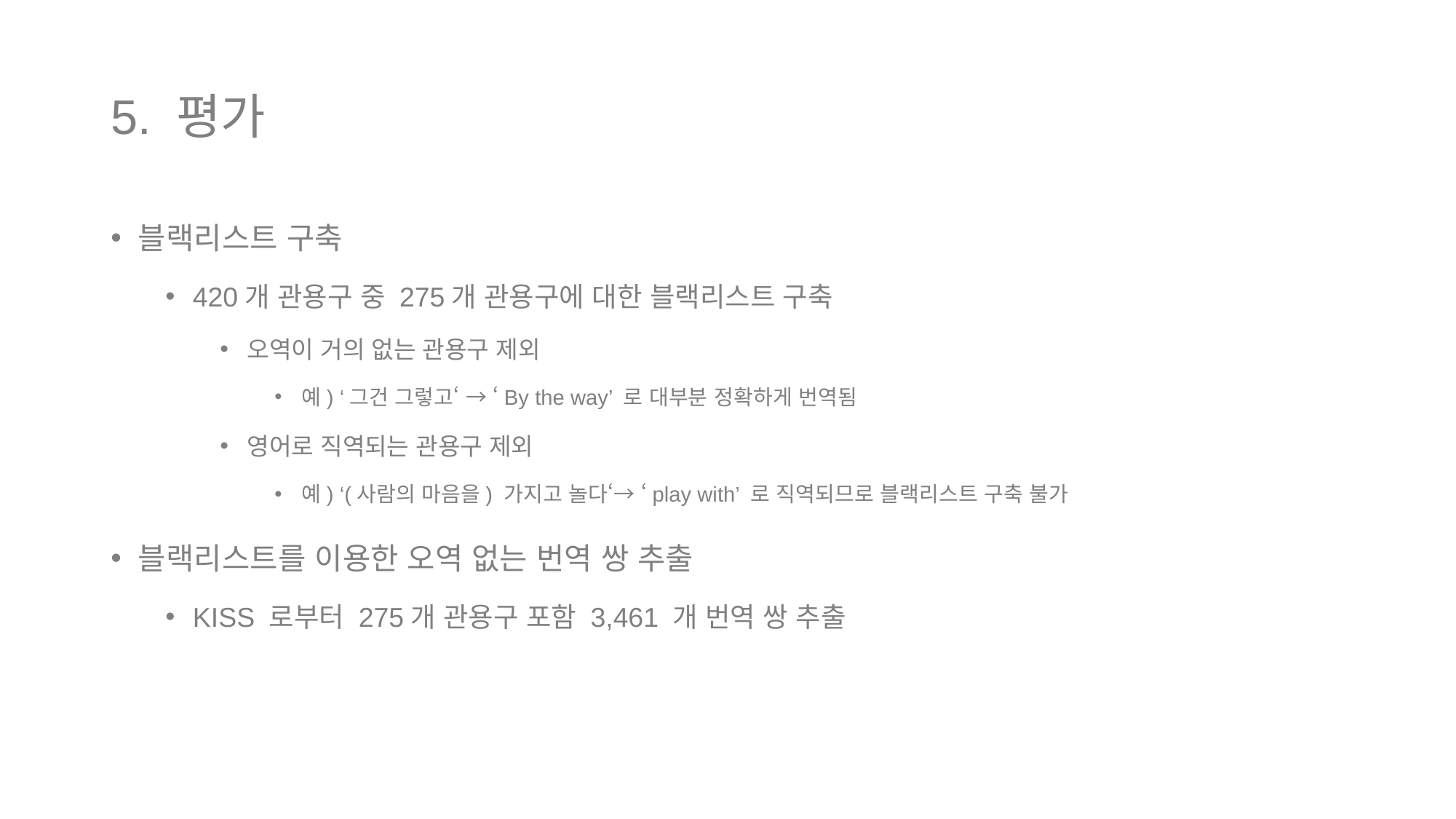

# 5. 평가
블랙리스트 구축
420개 관용구 중 275개 관용구에 대한 블랙리스트 구축
오역이 거의 없는 관용구 제외
예) ‘그건 그렇고‘ → ‘By the way’ 로 대부분 정확하게 번역됨
영어로 직역되는 관용구 제외
예) ‘(사람의 마음을) 가지고 놀다‘→ ‘play with’ 로 직역되므로 블랙리스트 구축 불가
블랙리스트를 이용한 오역 없는 번역 쌍 추출
KISS 로부터 275개 관용구 포함 3,461 개 번역 쌍 추출